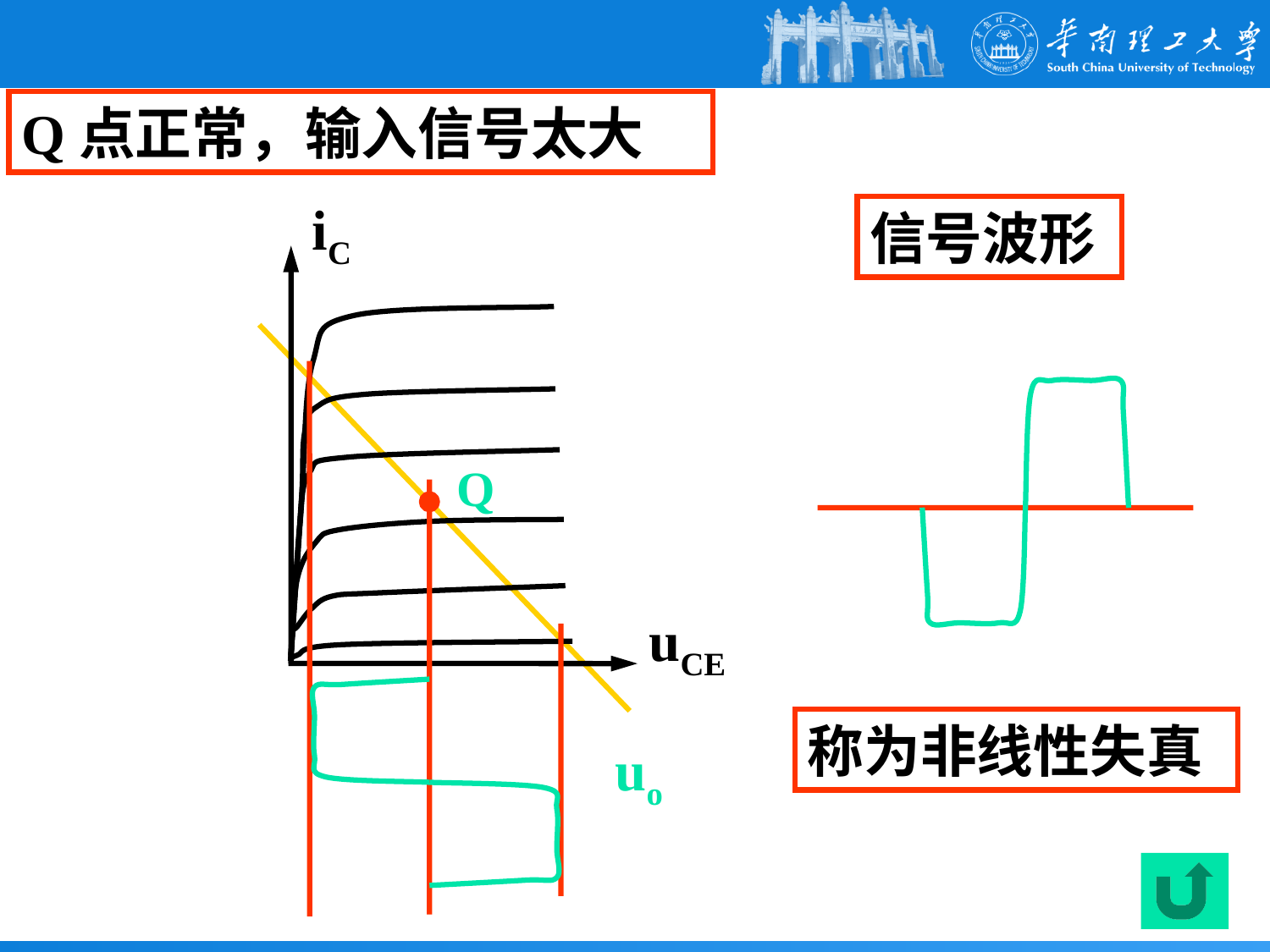

Q点正常，输入信号太大
iC

uCE
信号波形

Q

称为非线性失真
uo